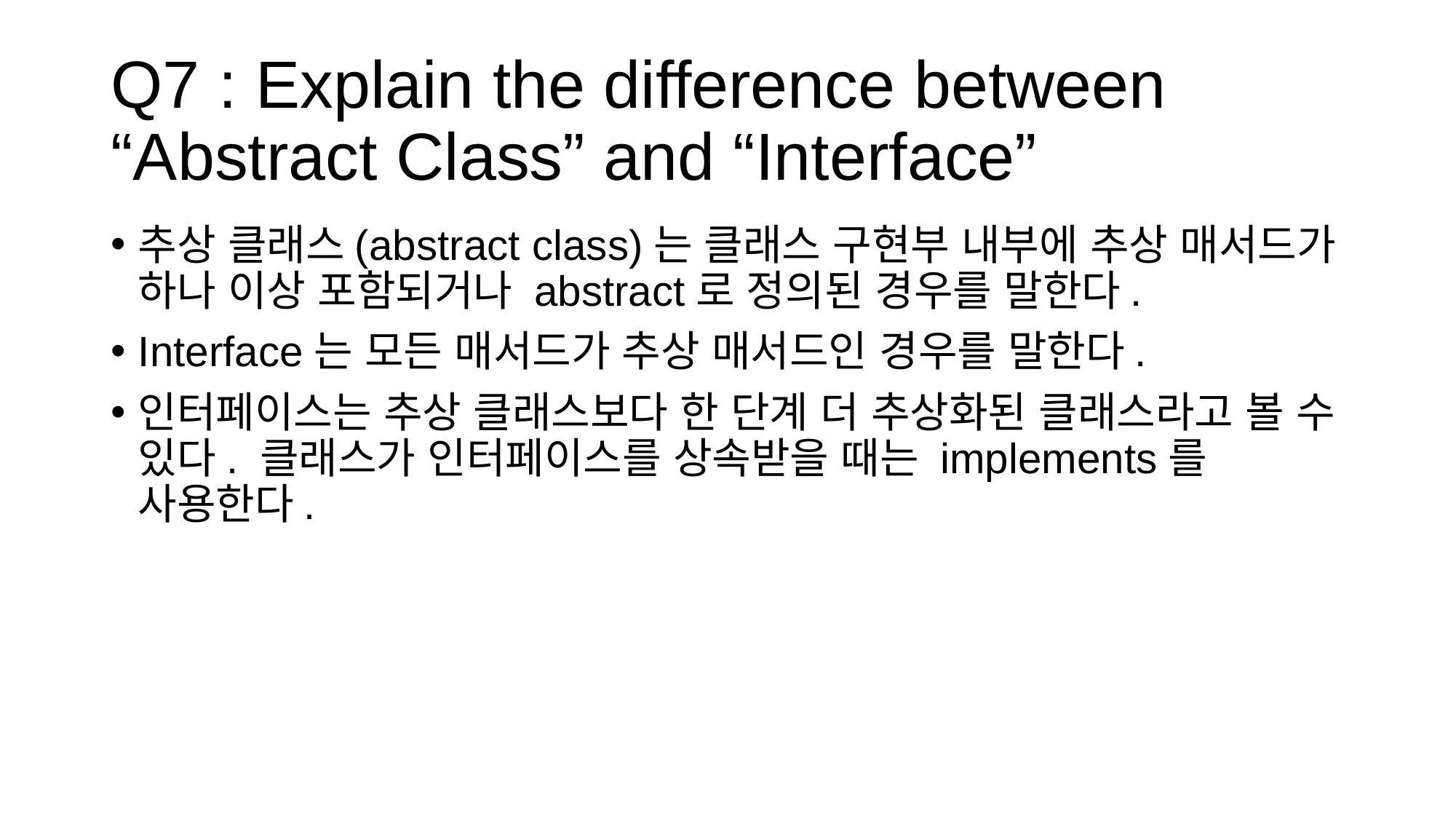

# Q7 : Explain the difference between “Abstract Class” and “Interface”
추상 클래스(abstract class)는 클래스 구현부 내부에 추상 매서드가 하나 이상 포함되거나 abstract로 정의된 경우를 말한다.
Interface는 모든 매서드가 추상 매서드인 경우를 말한다.
인터페이스는 추상 클래스보다 한 단계 더 추상화된 클래스라고 볼 수 있다. 클래스가 인터페이스를 상속받을 때는 implements를 사용한다.